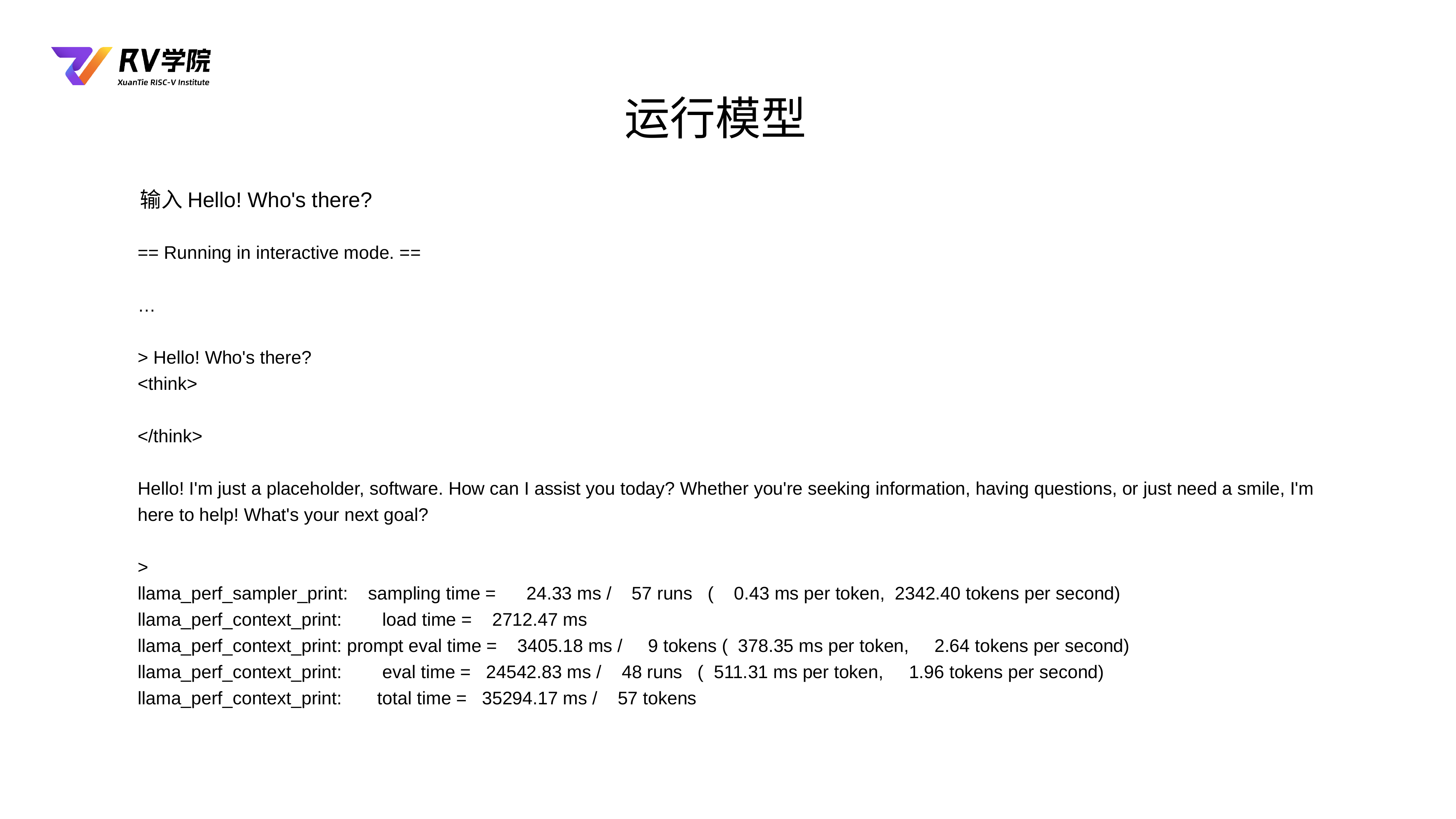

运行模型

输入Hello! Who's there?
== Running in interactive mode. ==

…

> Hello! Who's there?
<think>

</think>

Hello! I'm just a placeholder, software. How can I assist you today? Whether you're seeking information, having questions, or just need a smile, I'm here to help! What's your next goal?

>
llama_perf_sampler_print:    sampling time =      24.33 ms /    57 runs   (    0.43 ms per token,  2342.40 tokens per second)
llama_perf_context_print:        load time =    2712.47 ms
llama_perf_context_print: prompt eval time =    3405.18 ms /     9 tokens (  378.35 ms per token,     2.64 tokens per second)
llama_perf_context_print:        eval time =   24542.83 ms /    48 runs   (  511.31 ms per token,     1.96 tokens per second)
llama_perf_context_print:       total time =   35294.17 ms /    57 tokens